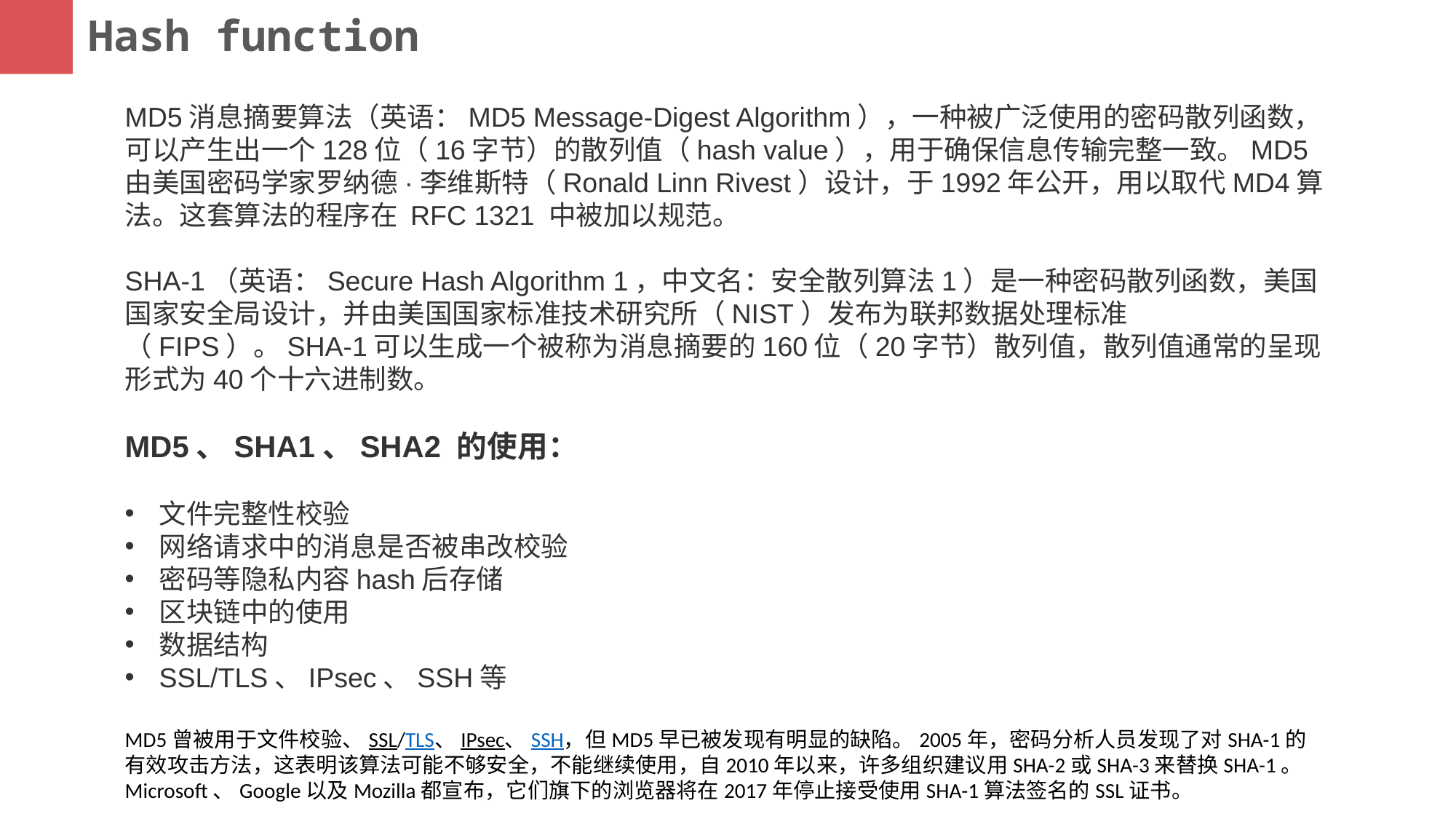

Hash function
MD5消息摘要算法（英语：MD5 Message-Digest Algorithm），一种被广泛使用的密码散列函数，可以产生出一个128位（16字节）的散列值（hash value），用于确保信息传输完整一致。MD5由美国密码学家罗纳德·李维斯特（Ronald Linn Rivest）设计，于1992年公开，用以取代MD4算法。这套算法的程序在 RFC 1321 中被加以规范。

SHA-1（英语：Secure Hash Algorithm 1，中文名：安全散列算法1）是一种密码散列函数，美国国家安全局设计，并由美国国家标准技术研究所（NIST）发布为联邦数据处理标准（FIPS）。SHA-1可以生成一个被称为消息摘要的160位（20字节）散列值，散列值通常的呈现形式为40个十六进制数。

MD5、SHA1、SHA2 的使用：

文件完整性校验
网络请求中的消息是否被串改校验
密码等隐私内容hash后存储
区块链中的使用
数据结构
SSL/TLS、IPsec、SSH等

MD5曾被用于文件校验、SSL/TLS、IPsec、SSH，但MD5早已被发现有明显的缺陷。2005年，密码分析人员发现了对SHA-1的有效攻击方法，这表明该算法可能不够安全，不能继续使用，自2010年以来，许多组织建议用SHA-2或SHA-3来替换SHA-1。Microsoft、Google以及Mozilla都宣布，它们旗下的浏览器将在2017年停止接受使用SHA-1算法签名的SSL证书。